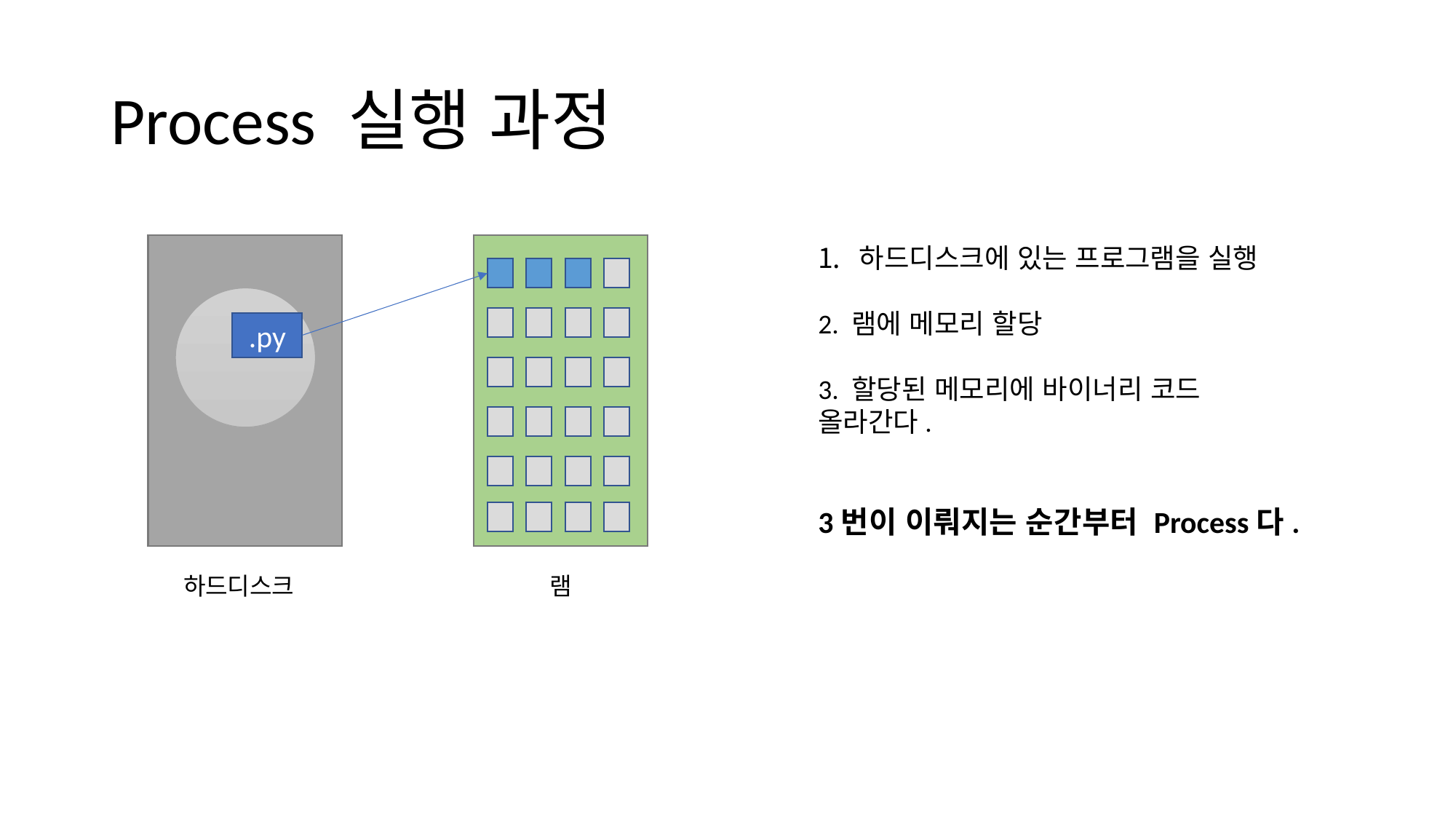

# Process 실행 과정

램

.py
하드디스크
하드디스크에 있는 프로그램을 실행

2. 램에 메모리 할당

3. 할당된 메모리에 바이너리 코드 올라간다.

3번이 이뤄지는 순간부터 Process다.